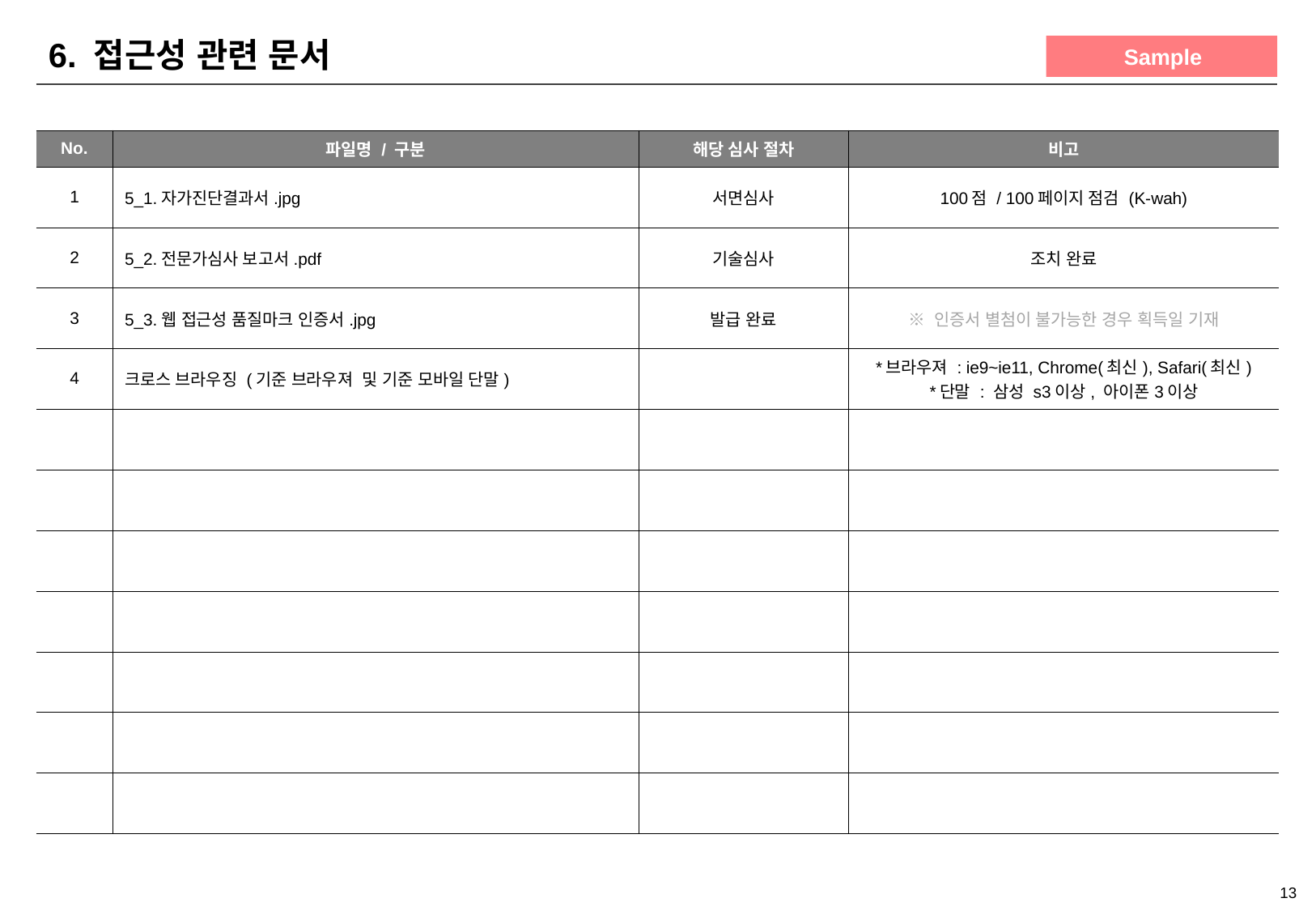

# 6. 접근성 관련 문서

Sample
| No. | 파일명 / 구분 | 해당 심사 절차 | 비고 |
| --- | --- | --- | --- |
| 1 | 5\_1.자가진단결과서.jpg | 서면심사 | 100점 / 100페이지 점검 (K-wah) |
| 2 | 5\_2.전문가심사 보고서.pdf | 기술심사 | 조치 완료 |
| 3 | 5\_3.웹 접근성 품질마크 인증서.jpg | 발급 완료 | ※ 인증서 별첨이 불가능한 경우 획득일 기재 |
| 4 | 크로스 브라우징 (기준 브라우져 및 기준 모바일 단말) |  | \*브라우져 : ie9~ie11, Chrome(최신), Safari(최신) \*단말 : 삼성 s3이상, 아이폰3이상 |
|  |  |  |  |
|  |  |  |  |
|  |  |  |  |
|  |  |  |  |
|  |  |  |  |
|  |  |  |  |
|  |  |  |  |